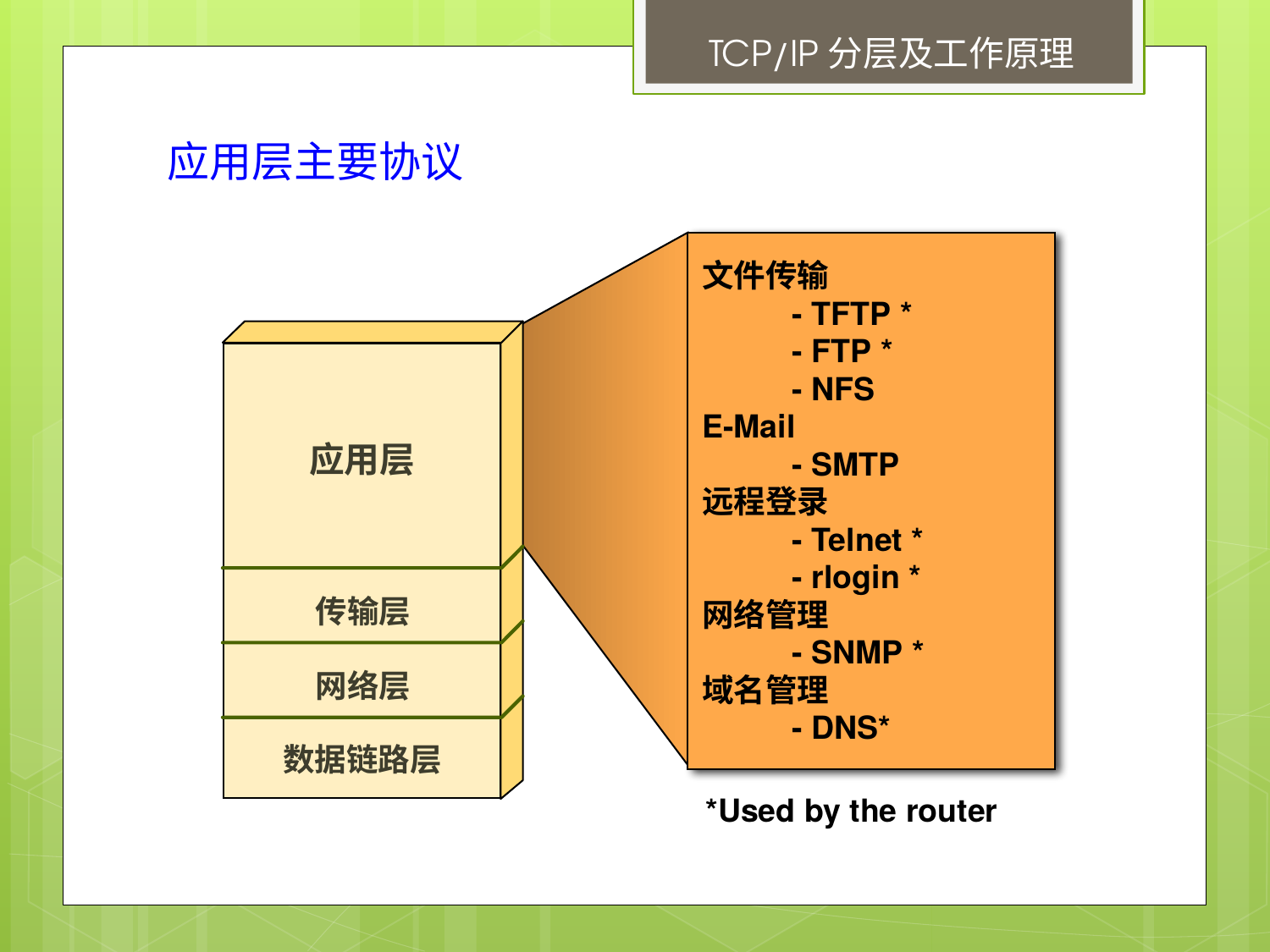

TCP/IP分层及工作原理
应用层主要协议

文件传输
	- TFTP *
	- FTP *
	- NFS
E-Mail
	- SMTP
远程登录
	- Telnet *
	- rlogin *
网络管理
	- SNMP *
域名管理
	- DNS*

应用层

传输层

网络层

数据链路层
*Used by the router